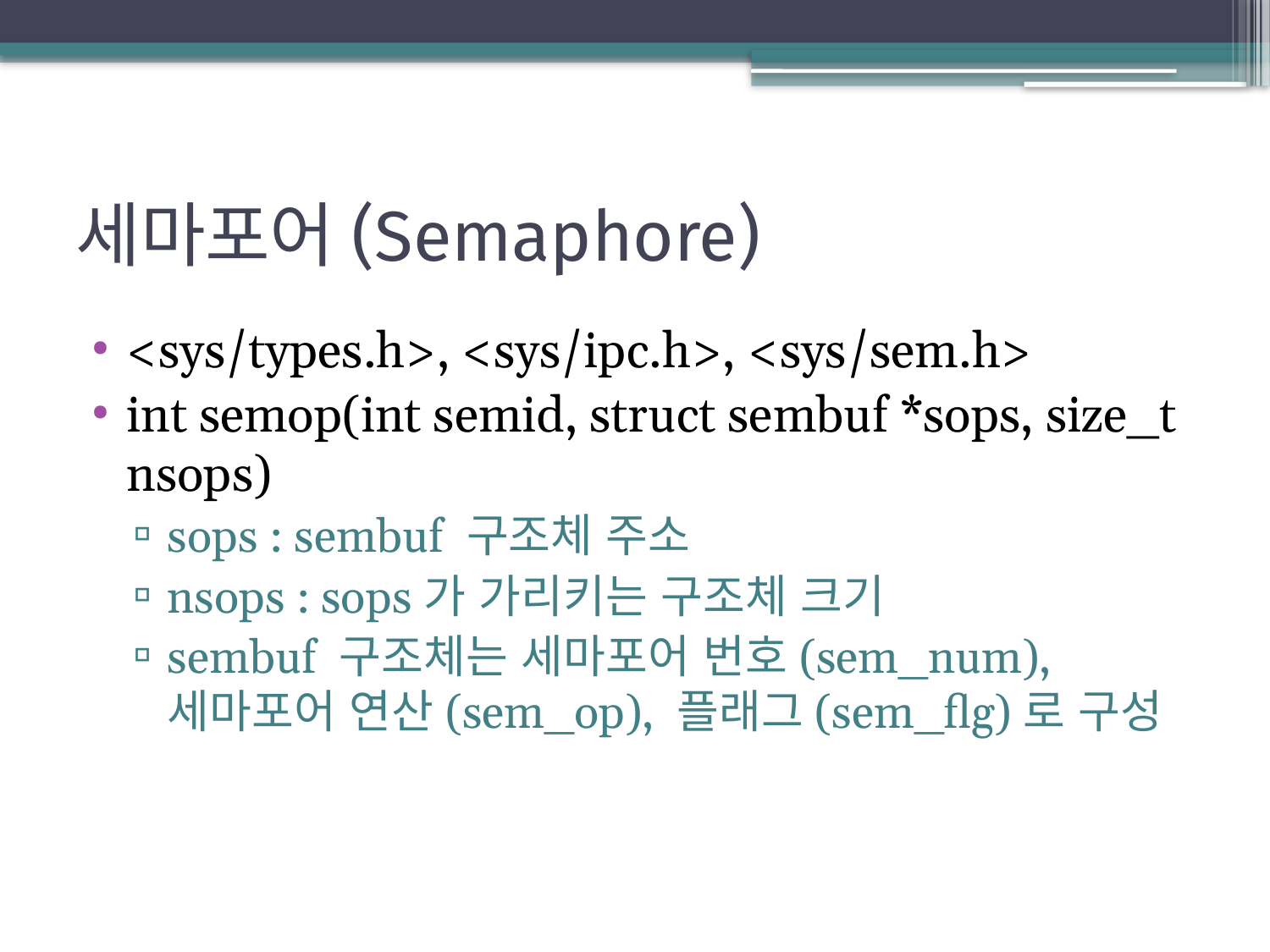

# 세마포어(Semaphore)
<sys/types.h>, <sys/ipc.h>, <sys/sem.h>
int semop(int semid, struct sembuf *sops, size_t nsops)
sops : sembuf 구조체 주소
nsops : sops가 가리키는 구조체 크기
sembuf 구조체는 세마포어 번호(sem_num), 세마포어 연산(sem_op), 플래그(sem_flg)로 구성